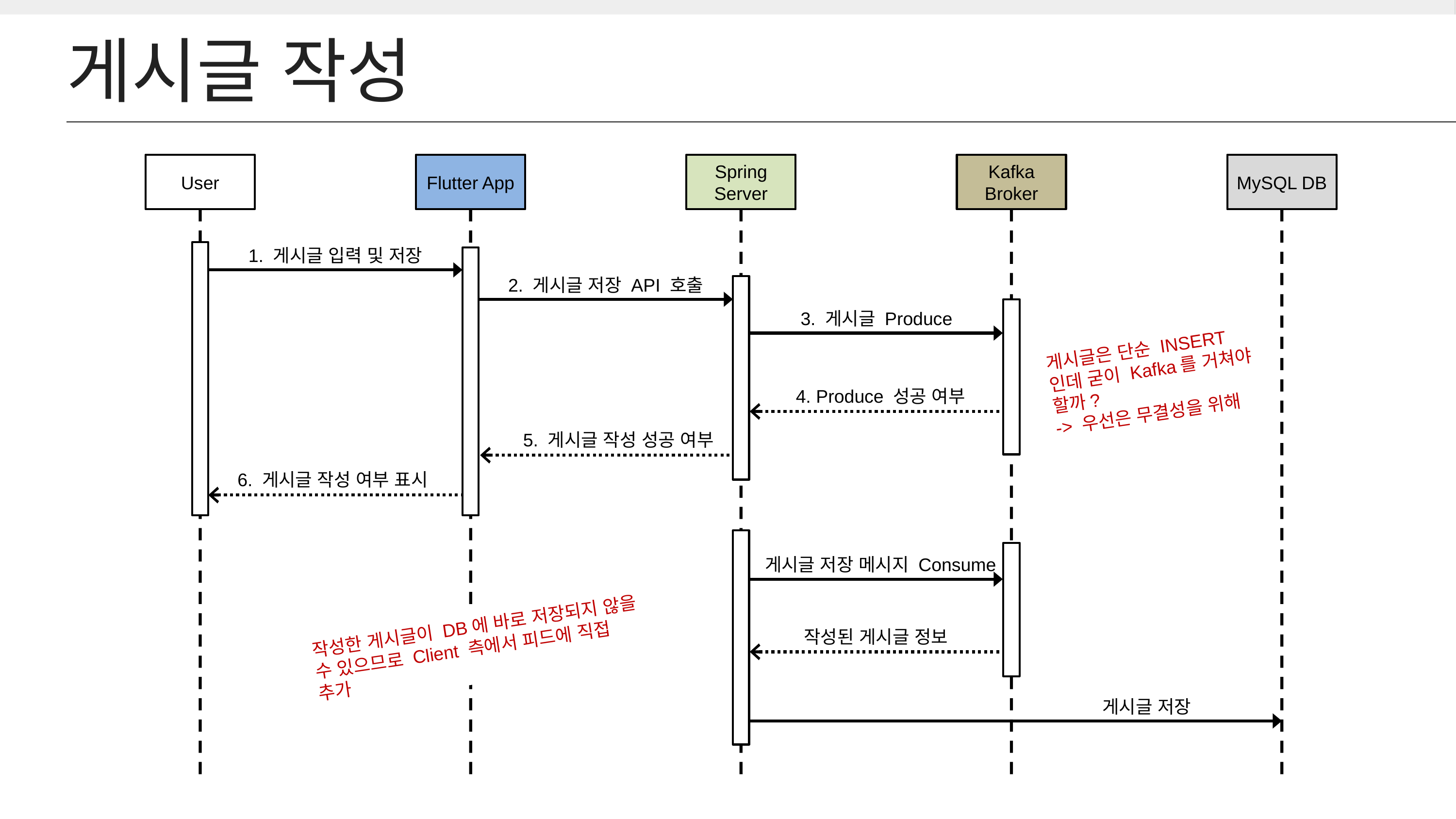

# 게시글 작성
User
MySQL DB
Flutter App
Spring Server
Kafka Broker
1. 게시글 입력 및 저장

2. 게시글 저장 API 호출

3. 게시글 Produce
게시글은 단순 INSERT인데 굳이 Kafka를 거쳐야 할까?
-> 우선은 무결성을 위해
4. Produce 성공 여부
5. 게시글 작성 성공 여부
6. 게시글 작성 여부 표시

게시글 저장 메시지 Consume
작성한 게시글이 DB에 바로 저장되지 않을 수 있으므로 Client 측에서 피드에 직접 추가
작성된 게시글 정보
게시글 저장